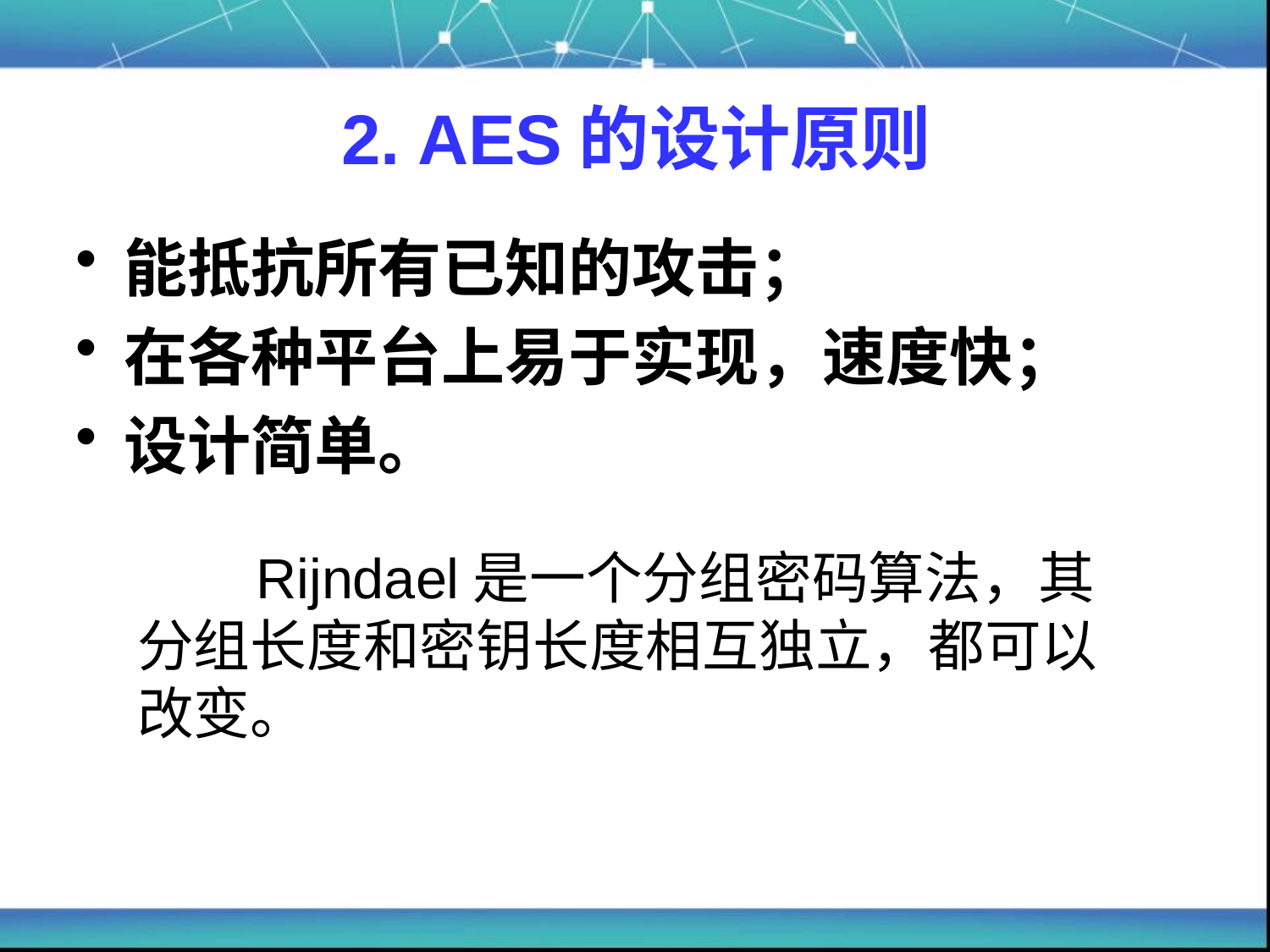

# 2. AES的设计原则
能抵抗所有已知的攻击；
在各种平台上易于实现，速度快；
设计简单。
          Rijndael是一个分组密码算法，其分组长度和密钥长度相互独立，都可以改变。